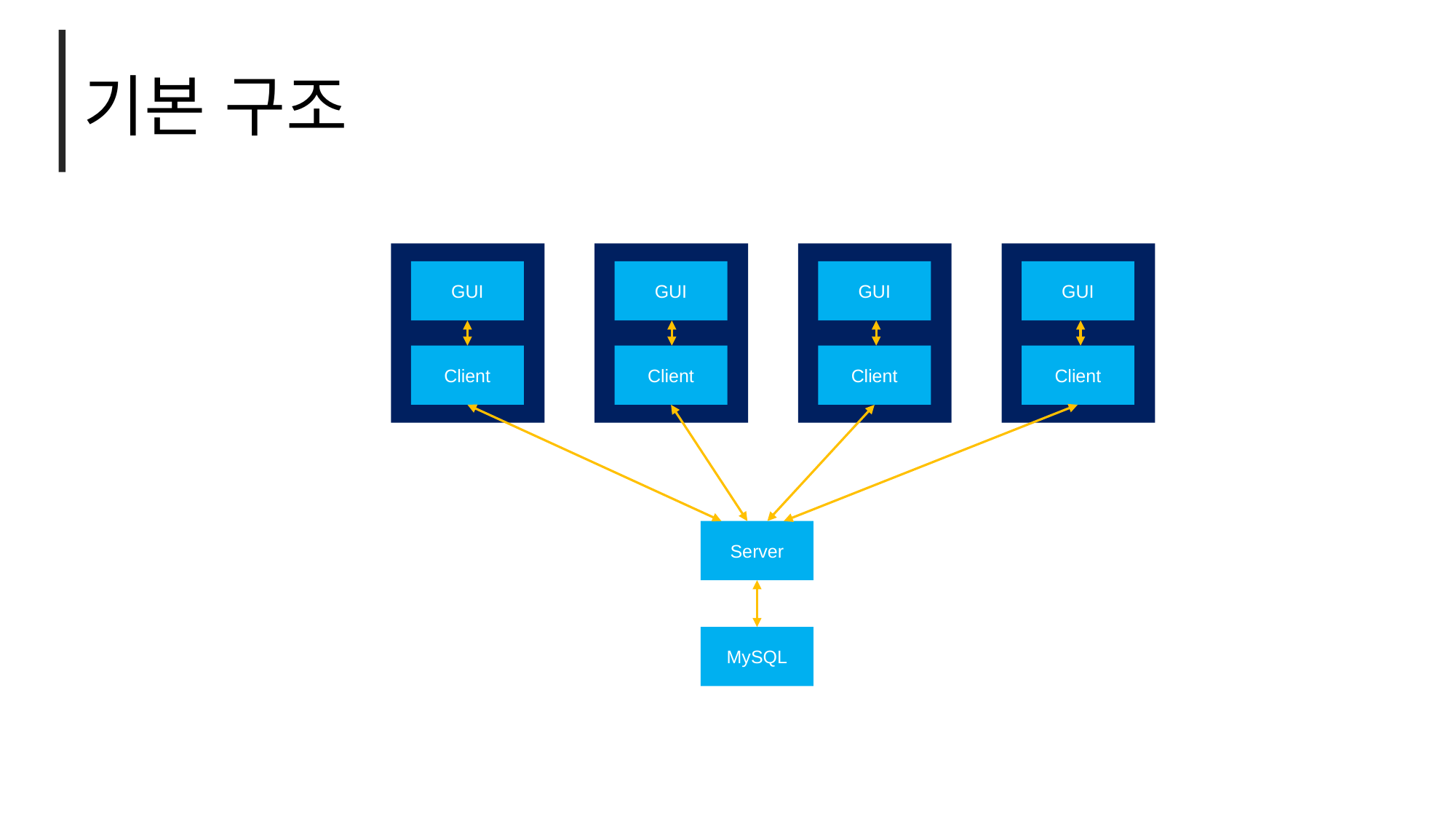

# 기본 구조

GUI
GUI
GUI
GUI
Client
Client
Client
Client
Server
MySQL